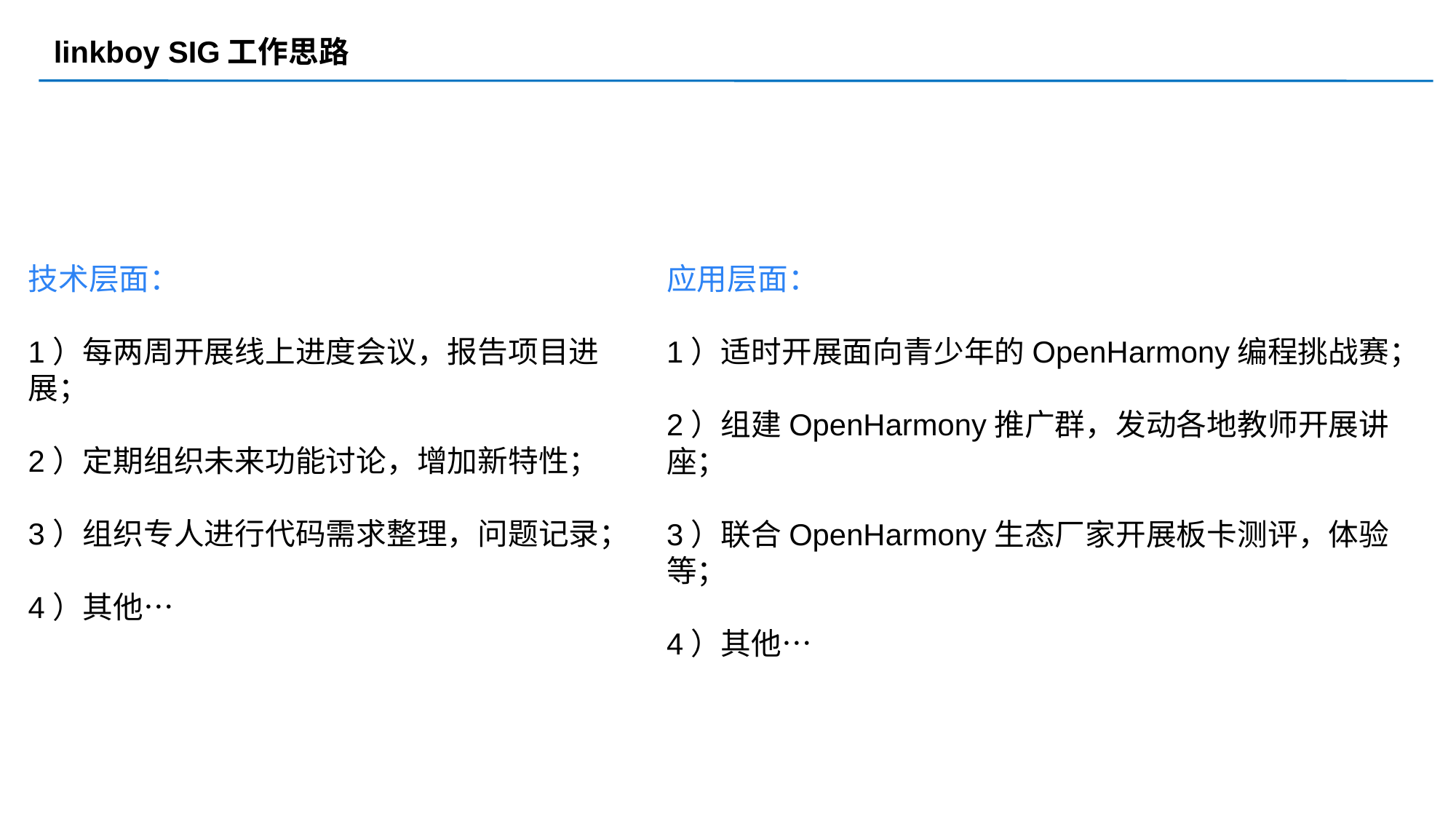

linkboy SIG工作思路

技术层面：

1）每两周开展线上进度会议，报告项目进展；

2）定期组织未来功能讨论，增加新特性；

3）组织专人进行代码需求整理，问题记录；

4）其他…
应用层面：

1）适时开展面向青少年的OpenHarmony编程挑战赛；

2）组建OpenHarmony推广群，发动各地教师开展讲座；

3）联合OpenHarmony生态厂家开展板卡测评，体验等；

4）其他…